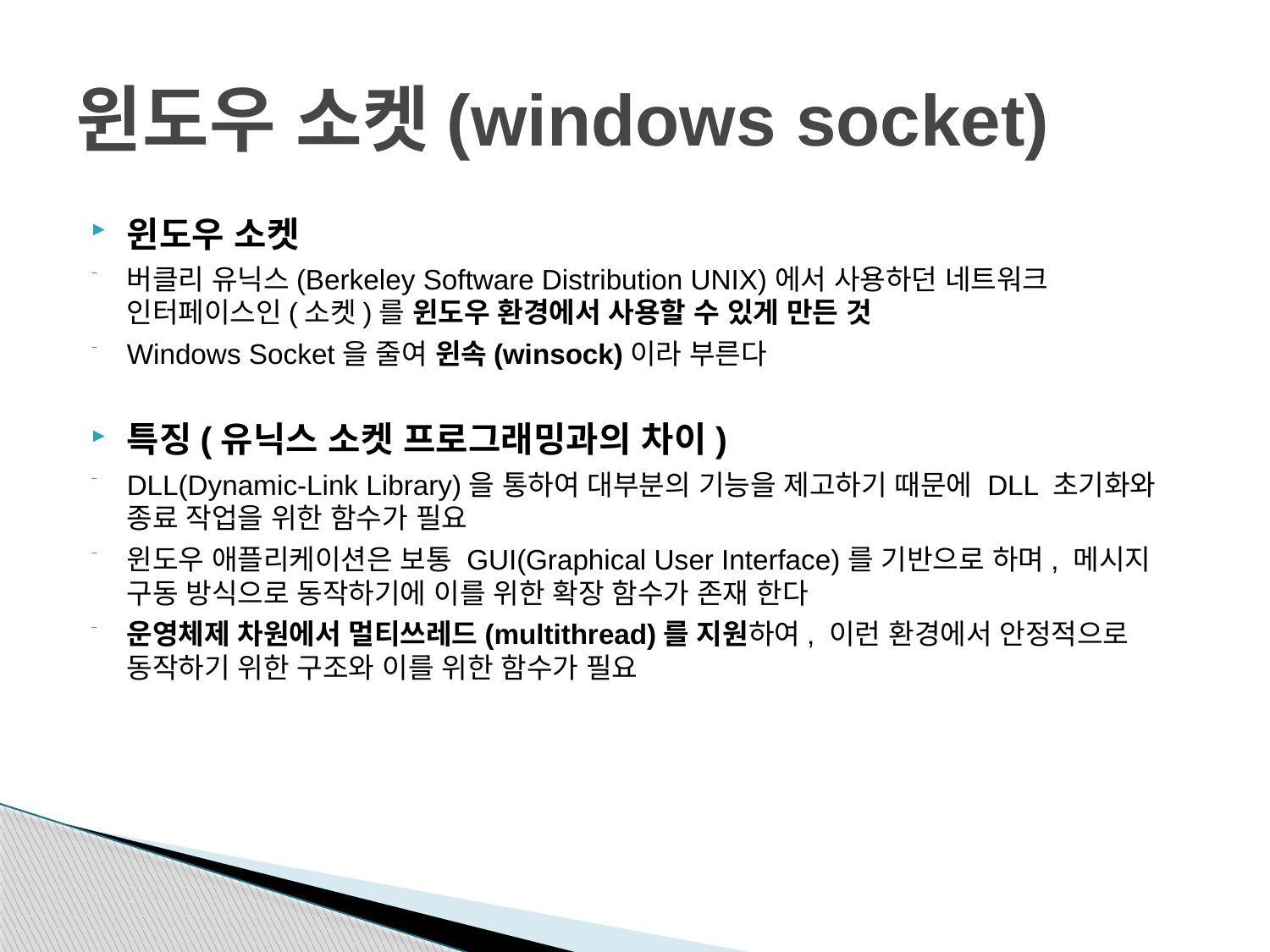

# 윈도우 소켓(windows socket)
윈도우 소켓
버클리 유닉스(Berkeley Software Distribution UNIX)에서 사용하던 네트워크 인터페이스인(소켓)를 윈도우 환경에서 사용할 수 있게 만든 것
Windows Socket을 줄여 윈속(winsock)이라 부른다

특징(유닉스 소켓 프로그래밍과의 차이)
DLL(Dynamic-Link Library)을 통하여 대부분의 기능을 제고하기 때문에 DLL 초기화와 종료 작업을 위한 함수가 필요
윈도우 애플리케이션은 보통 GUI(Graphical User Interface)를 기반으로 하며, 메시지 구동 방식으로 동작하기에 이를 위한 확장 함수가 존재 한다
운영체제 차원에서 멀티쓰레드(multithread)를 지원하여, 이런 환경에서 안정적으로 동작하기 위한 구조와 이를 위한 함수가 필요